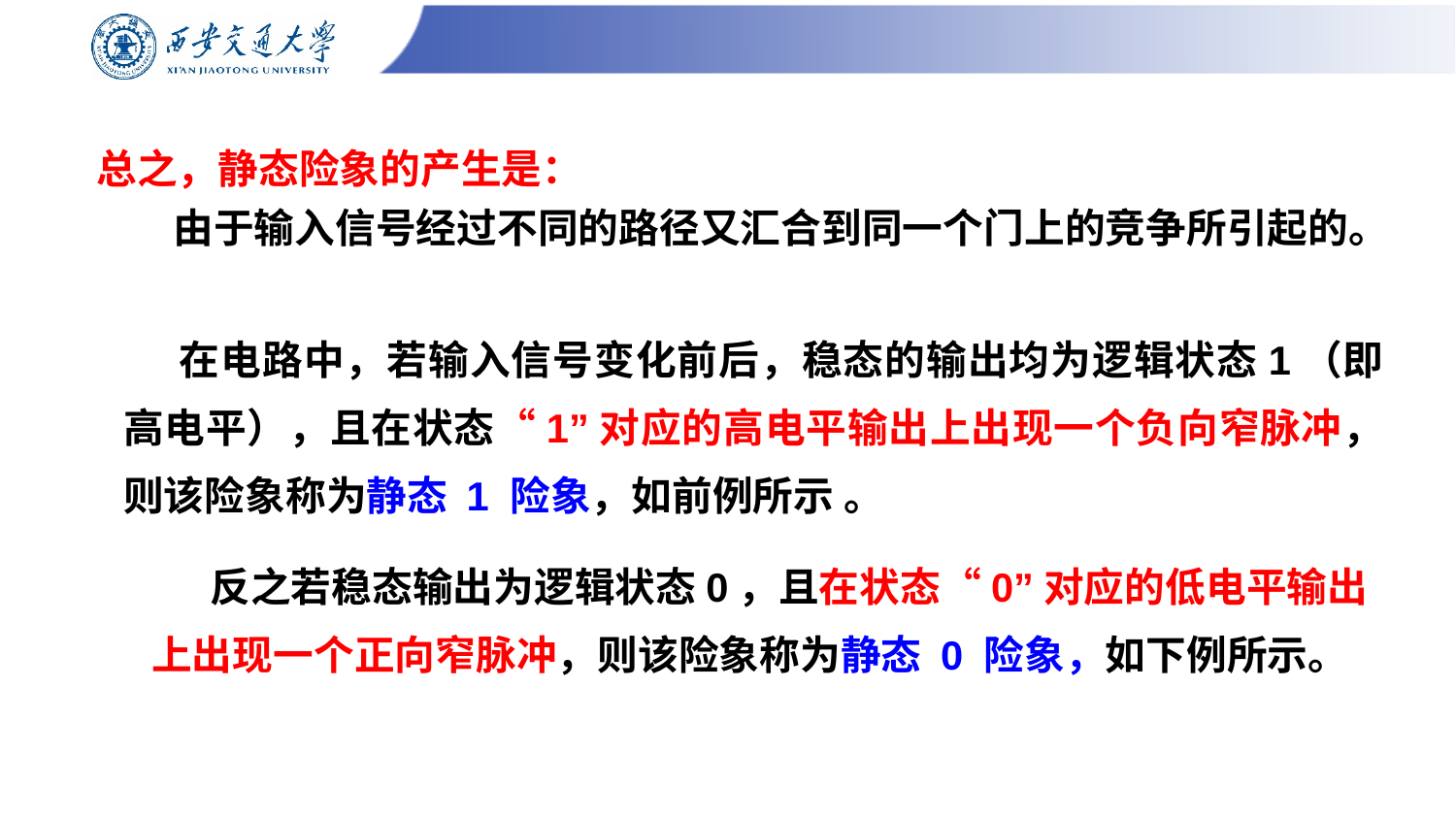

总之，静态险象的产生是：
   　　由于输入信号经过不同的路径又汇合到同一个门上的竞争所引起的。

　　　在电路中，若输入信号变化前后，稳态的输出均为逻辑状态1（即高电平），且在状态“1”对应的高电平输出上出现一个负向窄脉冲，则该险象称为静态 1 险象，如前例所示 。
    　　   反之若稳态输出为逻辑状态0，且在状态“0”对应的低电平输出上出现一个正向窄脉冲，则该险象称为静态 0 险象，如下例所示。